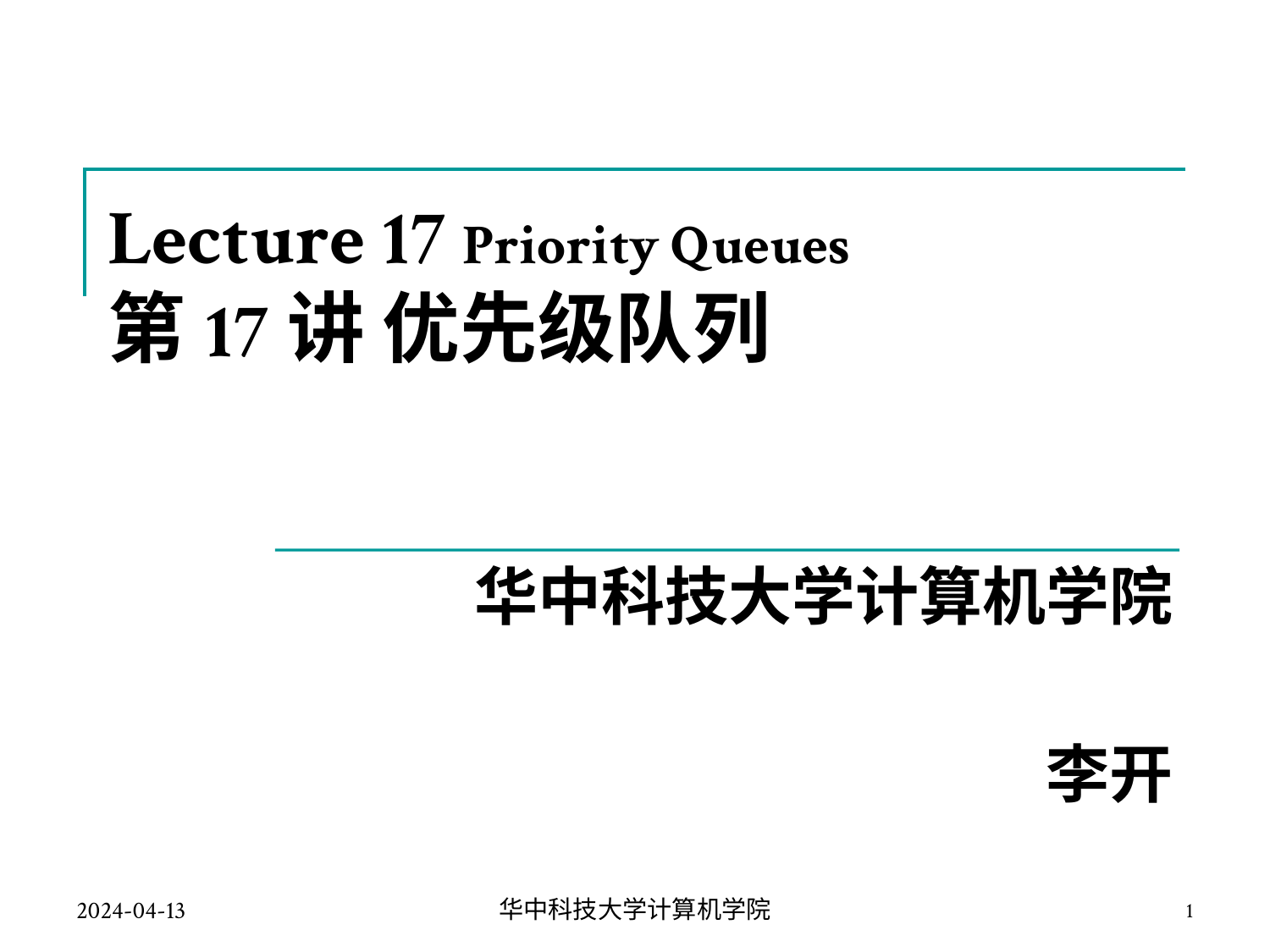

# Lecture 17 Priority Queues 第17讲 优先级队列
华中科技大学计算机学院

李开
2024-04-13
华中科技大学计算机学院
1